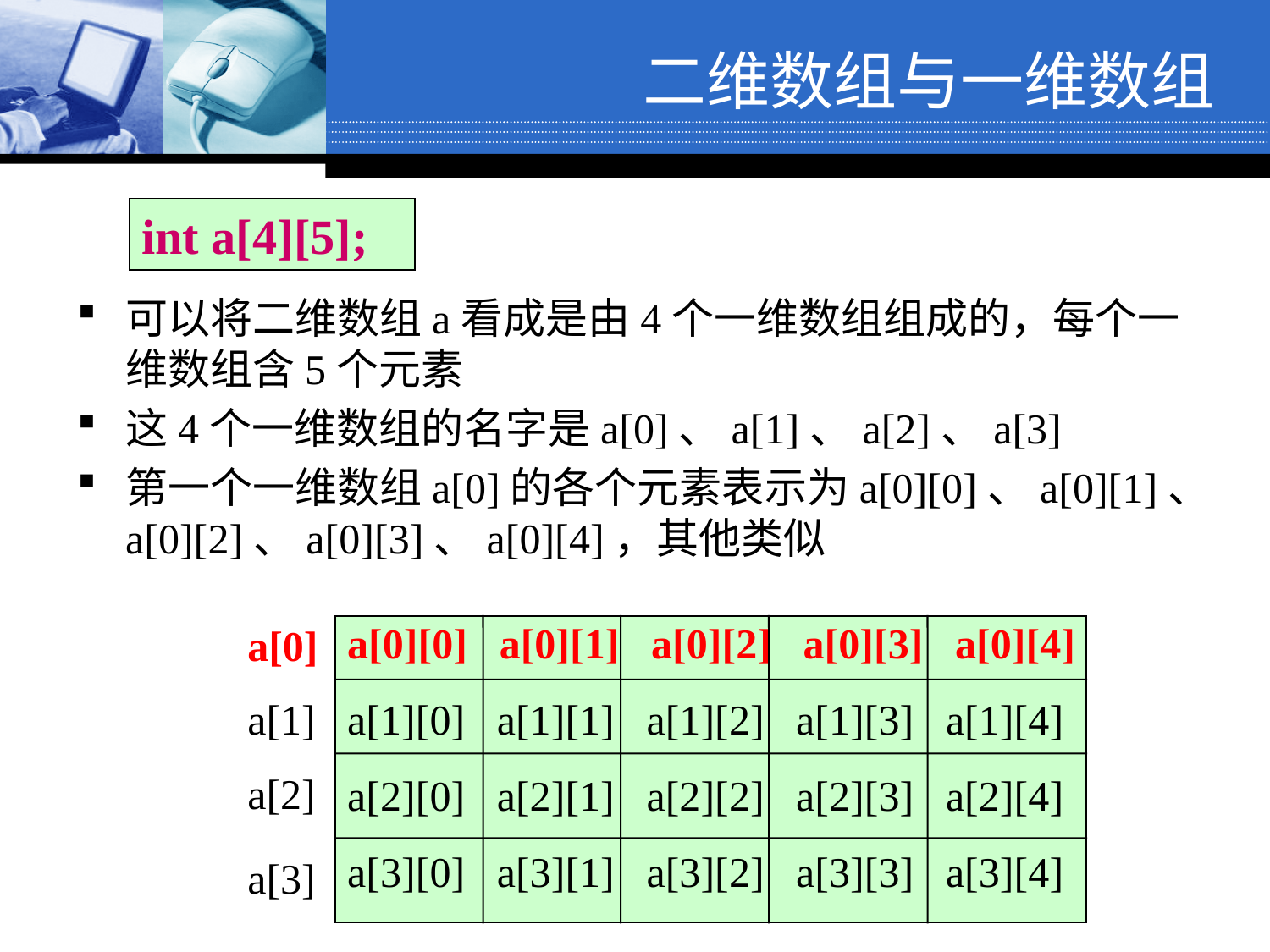

二维数组与一维数组
int a[4][5];
可以将二维数组a看成是由4个一维数组组成的，每个一维数组含5个元素
这4个一维数组的名字是a[0]、a[1]、a[2]、a[3]
第一个一维数组a[0]的各个元素表示为a[0][0]、a[0][1]、a[0][2]、a[0][3]、a[0][4]，其他类似
a[0]
a[0][0]   a[0][1]   a[0][2]   a[0][3]   a[0][4]
a[1][0]   a[1][1]   a[1][2]   a[1][3]   a[1][4]
a[2][0]   a[2][1]   a[2][2]   a[2][3]   a[2][4]
a[3][0]   a[3][1]   a[3][2]   a[3][3]   a[3][4]

a[1]
a[2]
a[3]